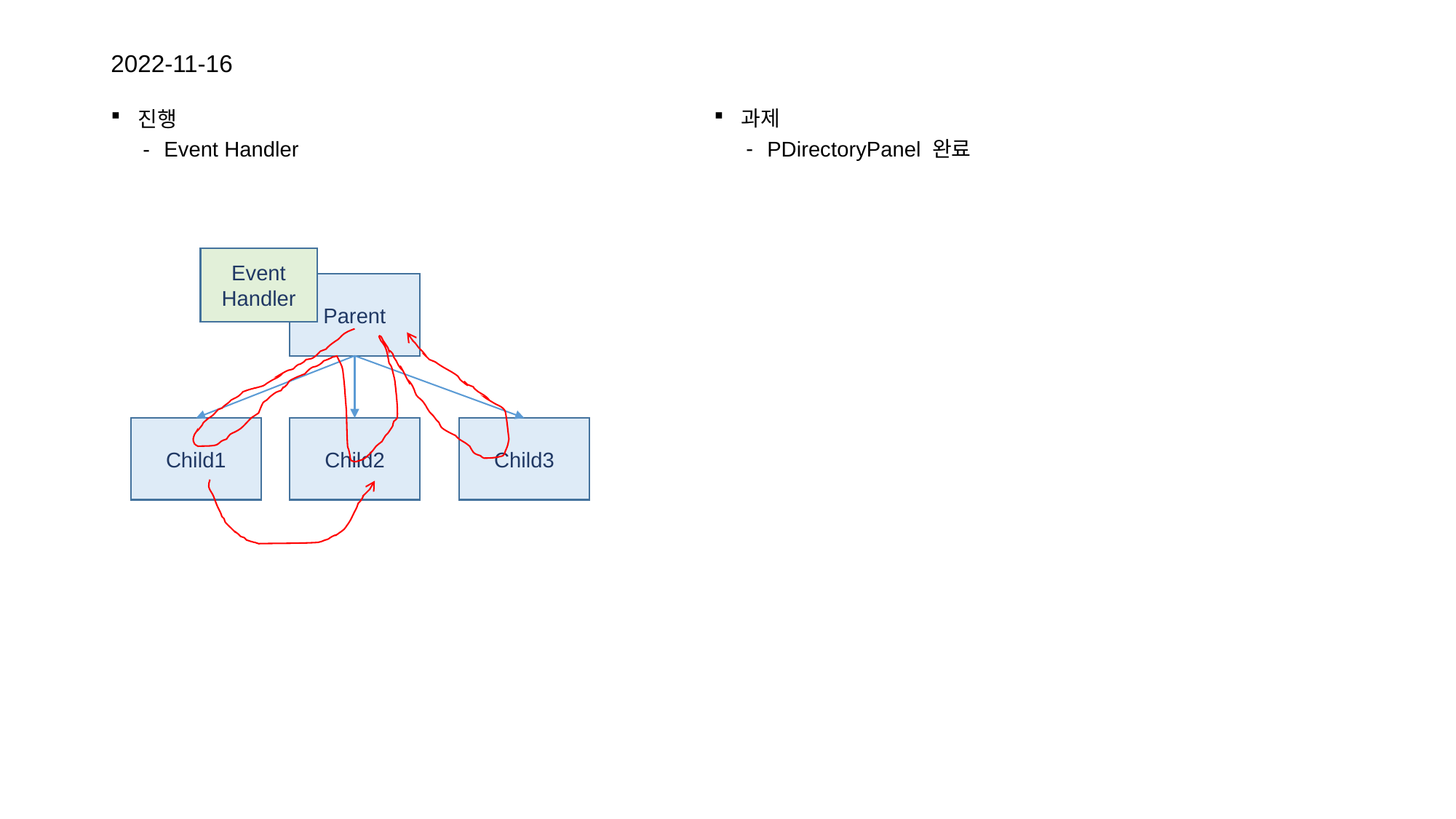

# 2022-11-16
과제
PDirectoryPanel 완료

진행
Event Handler
Event Handler
Parent

Child1
Child2
Child3